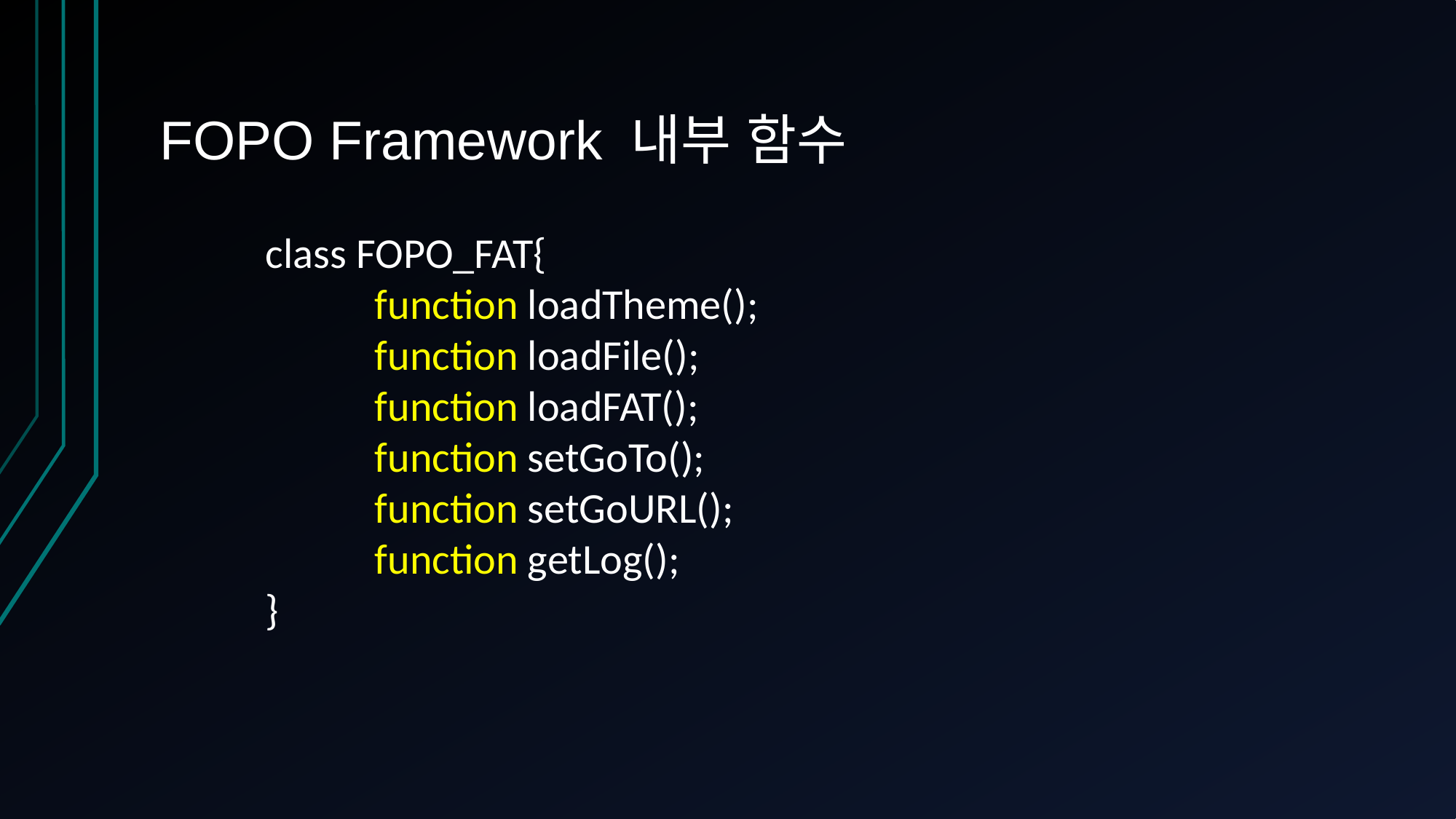

# FOPO Framework 내부 함수
	class FOPO_FAT{
		function loadTheme();
		function loadFile();
		function loadFAT();
		function setGoTo();
		function setGoURL();
		function getLog();
	}